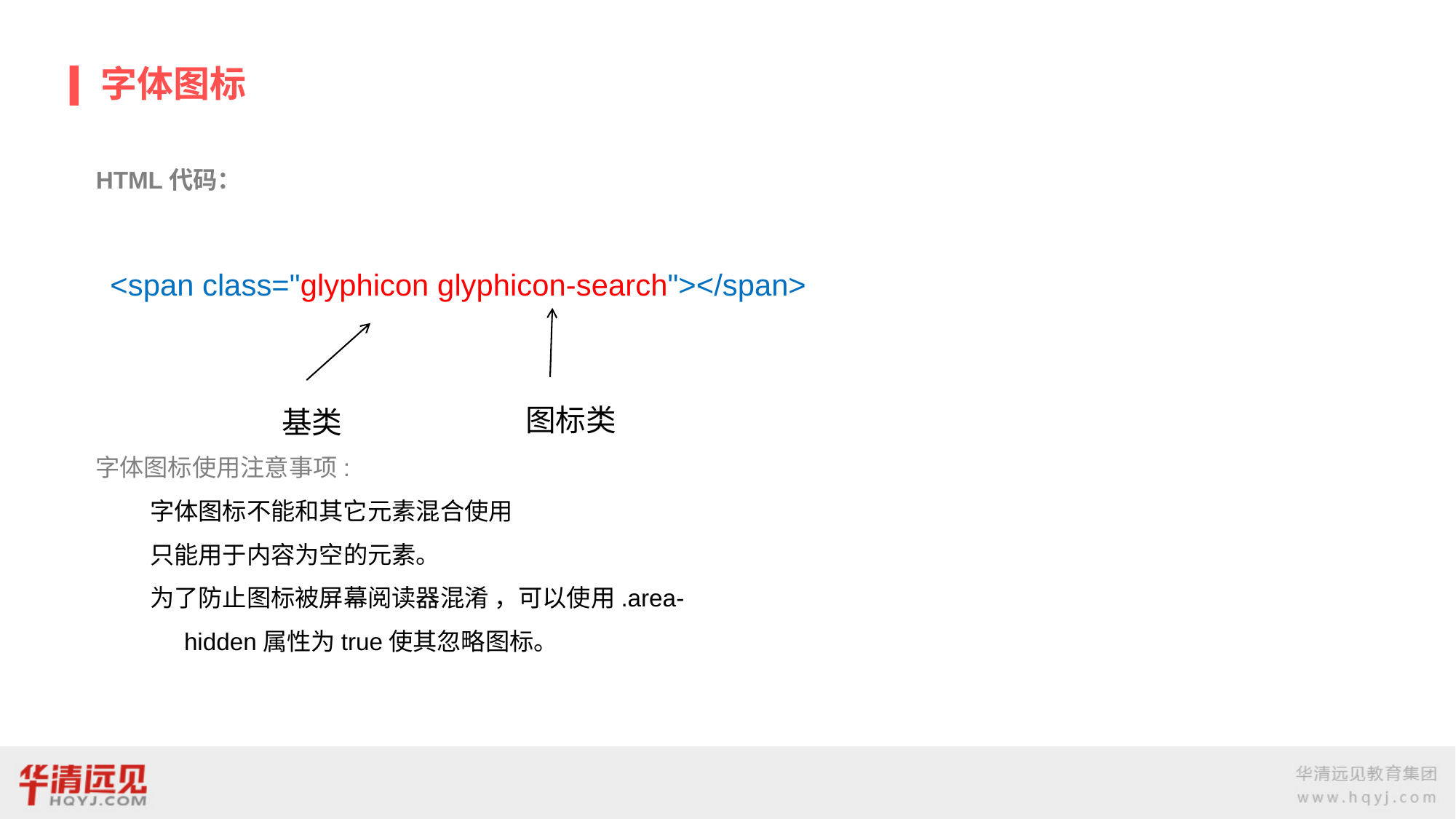

# 字体图标
HTML代码：

字体图标使用注意事项:
字体图标不能和其它元素混合使用
只能用于内容为空的元素。
为了防止图标被屏幕阅读器混淆 ，可以使用.area-
	hidden属性为true使其忽略图标。

 <span class="glyphicon glyphicon-search"></span>
图标类
基类